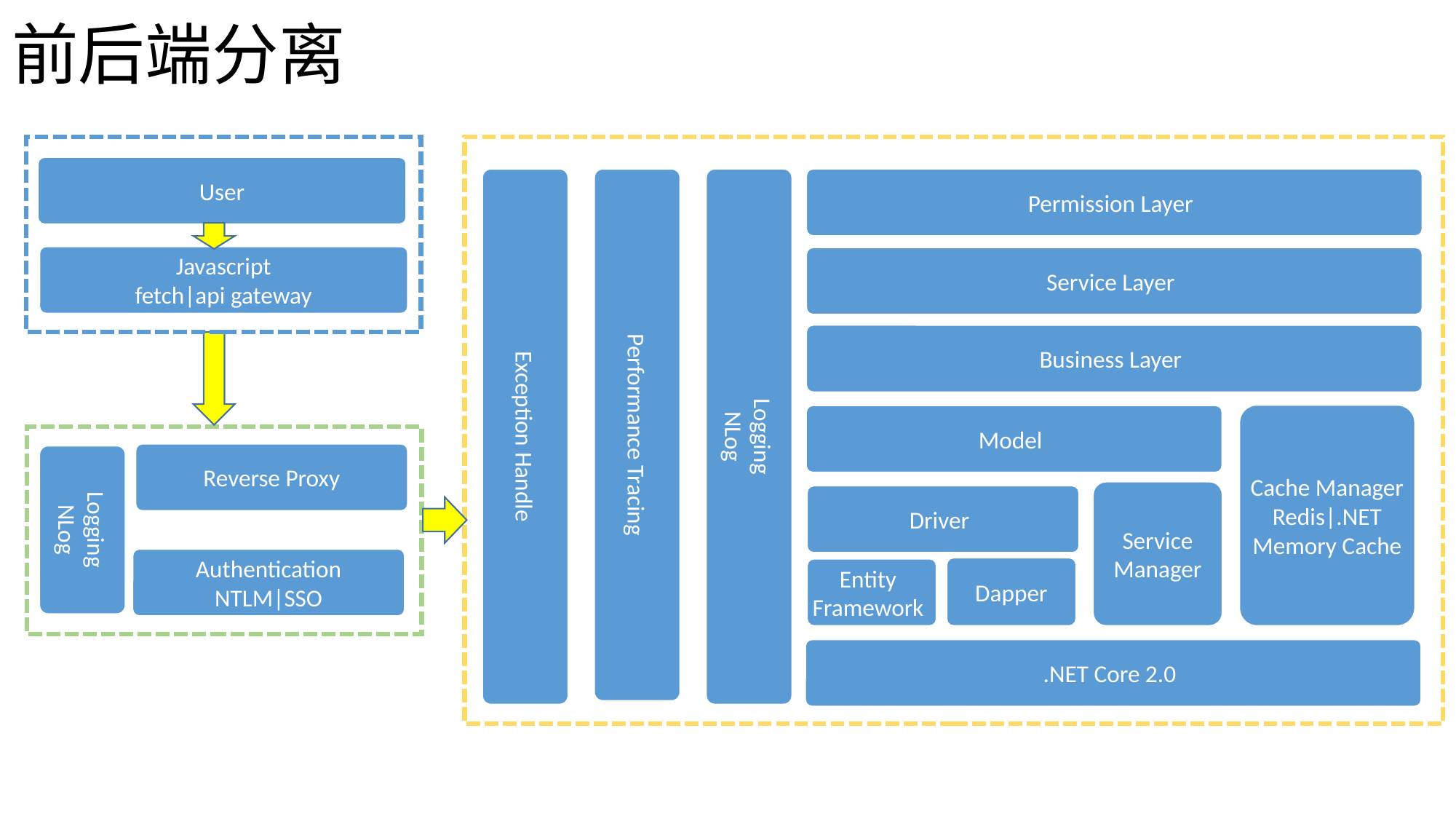

前后端分离

User
Performance Tracing

Logging
NLog

Permission Layer
Exception Handle

Javascript
fetch|api gateway

Service Layer

Business Layer

Cache Manager
Redis|.NET Memory Cache

Model

Reverse Proxy
Logging
NLog

Service Manager

Driver

Authentication
NTLM|SSO
Entity Framework

Dapper

.NET Core 2.0